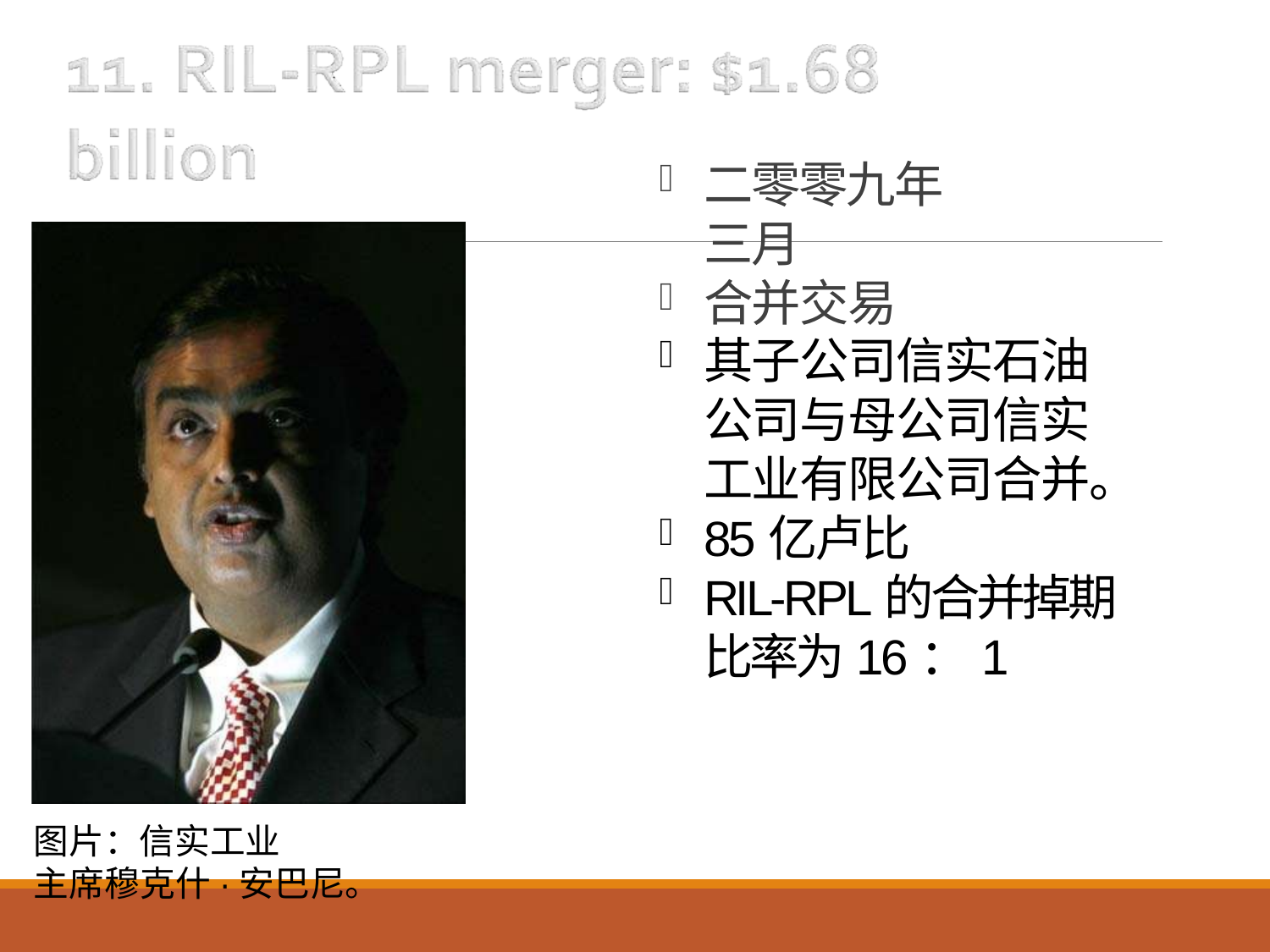

# 二零零九年三月
合并交易

其子公司信实石油公司与母公司信实工业有限公司合并。
85亿卢比
RIL-RPL的合并掉期比率为16：1
图片：信实工业
主席穆克什·安巴尼。